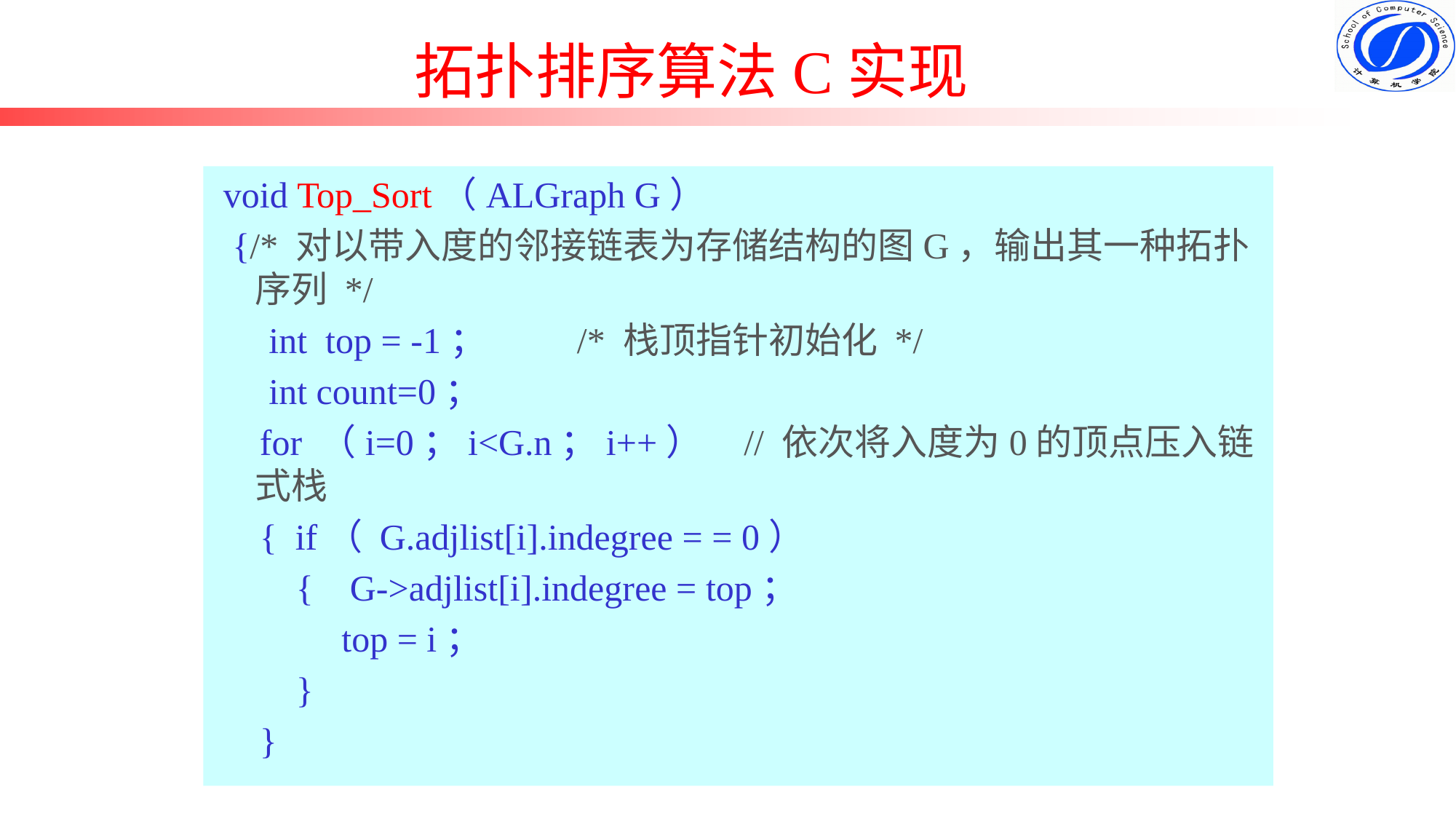

拓扑排序算法C实现
 void Top_Sort（ALGraph G）
  {/* 对以带入度的邻接链表为存储结构的图G，输出其一种拓扑序列 */
      int  top = -1；          /* 栈顶指针初始化 */
      int count=0；
     for （i=0；i<G.n；i++）    // 依次将入度为0的顶点压入链式栈
     {  if（ G.adjlist[i].indegree = = 0）
         {    G->adjlist[i].indegree = top；
              top = i；
         }
     }